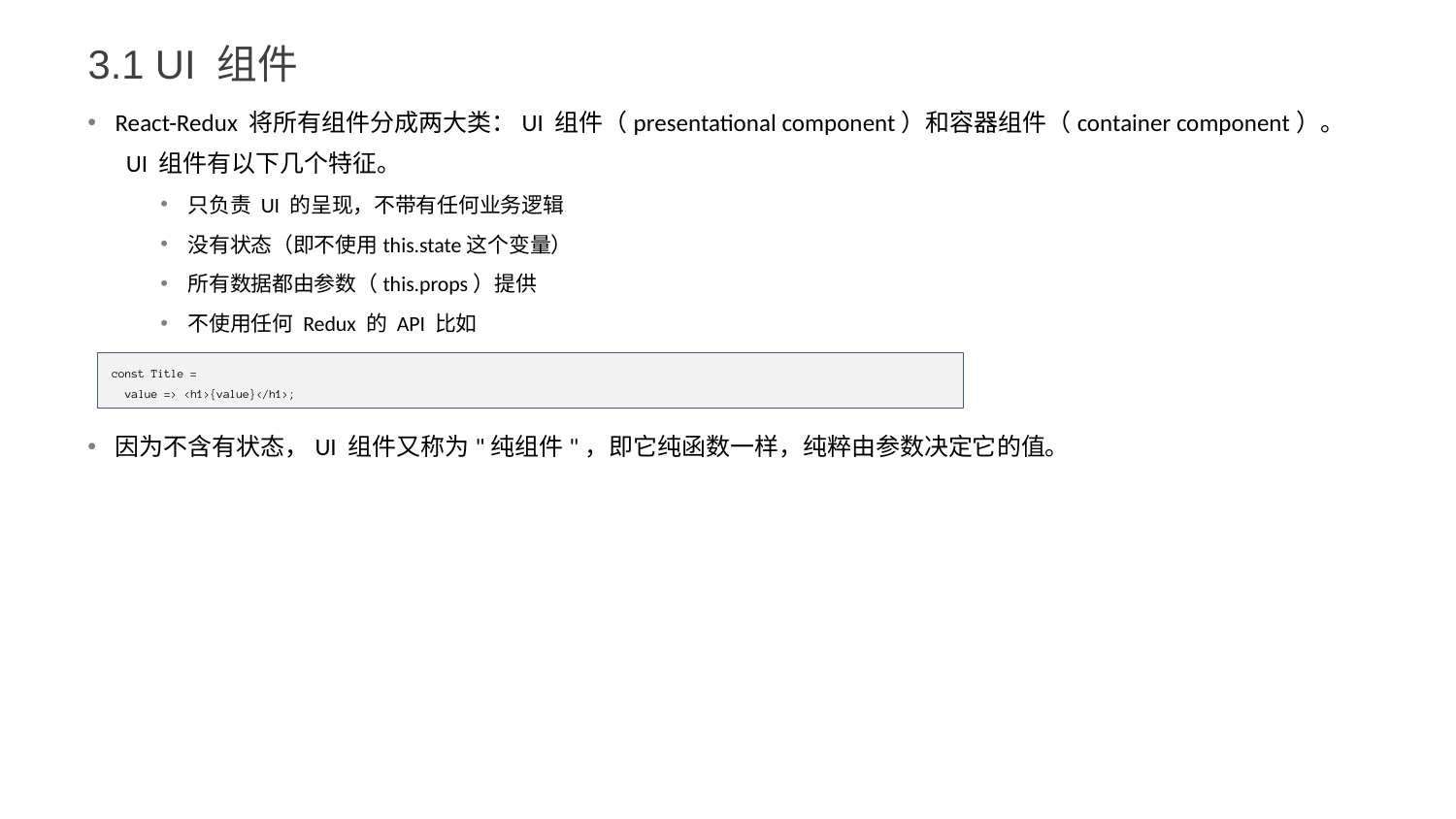

3.1 UI 组件
React-Redux 将所有组件分成两大类：UI 组件（presentational component）和容器组件（container component）。 UI 组件有以下几个特征。
只负责 UI 的呈现，不带有任何业务逻辑
没有状态（即不使用this.state这个变量）
所有数据都由参数（this.props）提供
不使用任何 Redux 的 API 比如

因为不含有状态，UI 组件又称为"纯组件"，即它纯函数一样，纯粹由参数决定它的值。
const Title =
  value => <h1>{value}</h1>;